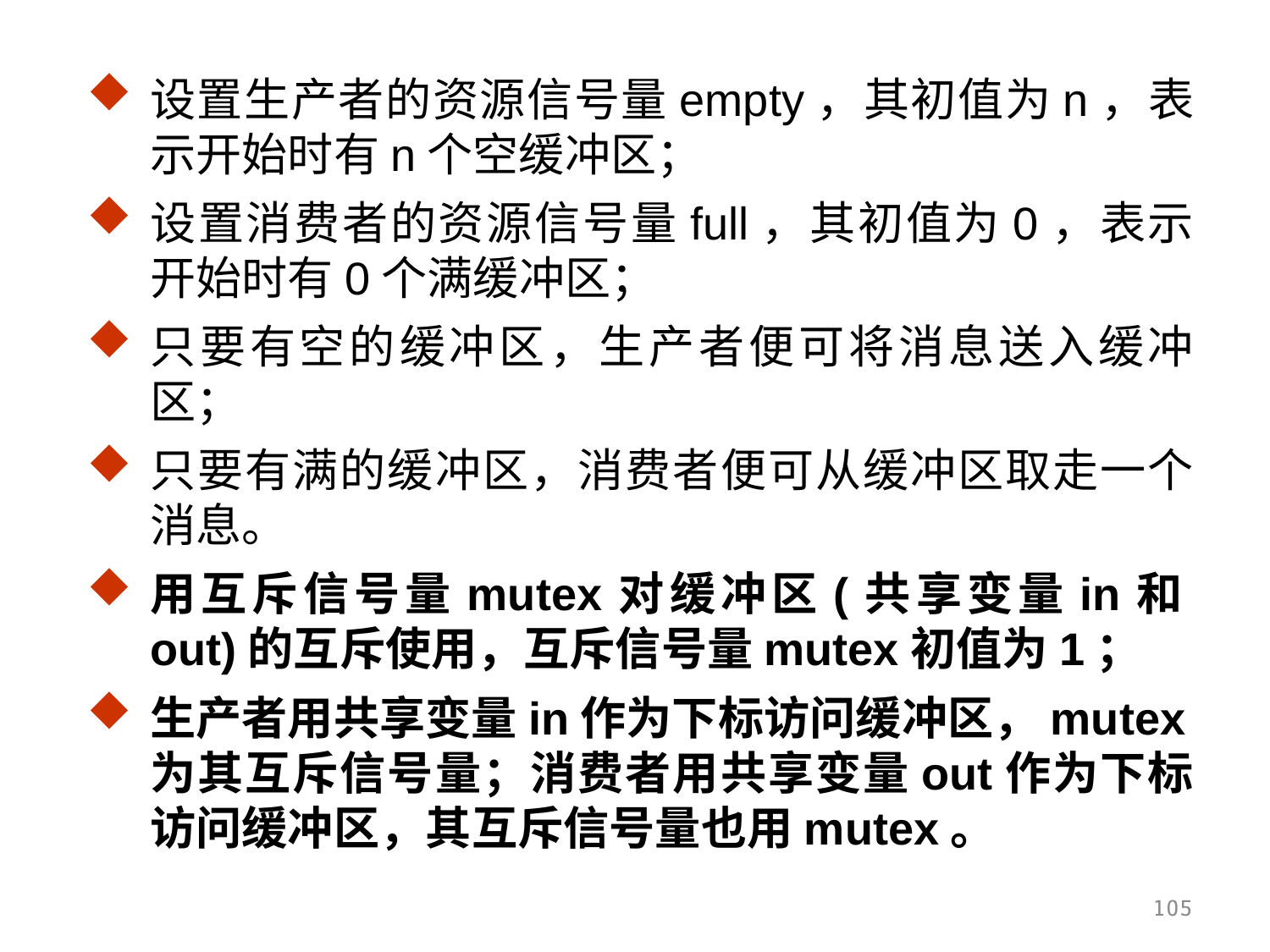

设置生产者的资源信号量empty，其初值为n，表示开始时有n个空缓冲区；
设置消费者的资源信号量full，其初值为0，表示开始时有0个满缓冲区；
只要有空的缓冲区，生产者便可将消息送入缓冲区；
只要有满的缓冲区，消费者便可从缓冲区取走一个消息。
用互斥信号量mutex对缓冲区(共享变量in和out)的互斥使用，互斥信号量mutex初值为1；
生产者用共享变量in作为下标访问缓冲区，mutex为其互斥信号量；消费者用共享变量out作为下标访问缓冲区，其互斥信号量也用mutex。
105